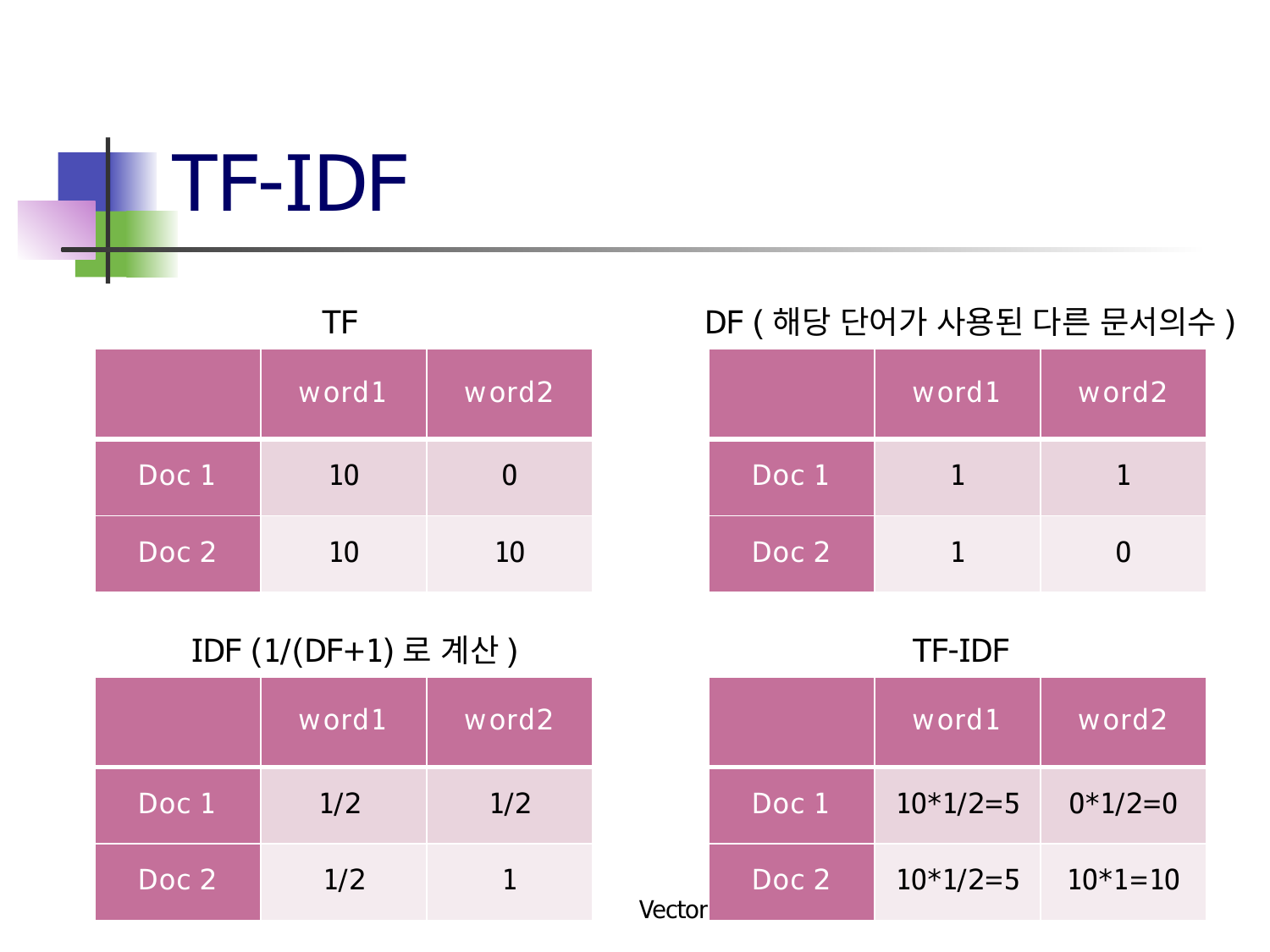

# TF-IDF
TF
DF (해당 단어가 사용된 다른 문서의수)
|  | word1 | word2 |
| --- | --- | --- |
| Doc 1 | 10 | 0 |
| Doc 2 | 10 | 10 |
|  | word1 | word2 |
| --- | --- | --- |
| Doc 1 | 1 | 1 |
| Doc 2 | 1 | 0 |
IDF (1/(DF+1)로 계산)
TF-IDF
|  | word1 | word2 |
| --- | --- | --- |
| Doc 1 | 1/2 | 1/2 |
| Doc 2 | 1/2 | 1 |
|  | word1 | word2 |
| --- | --- | --- |
| Doc 1 | 10\*1/2=5 | 0\*1/2=0 |
| Doc 2 | 10\*1/2=5 | 10\*1=10 |
Vectorization